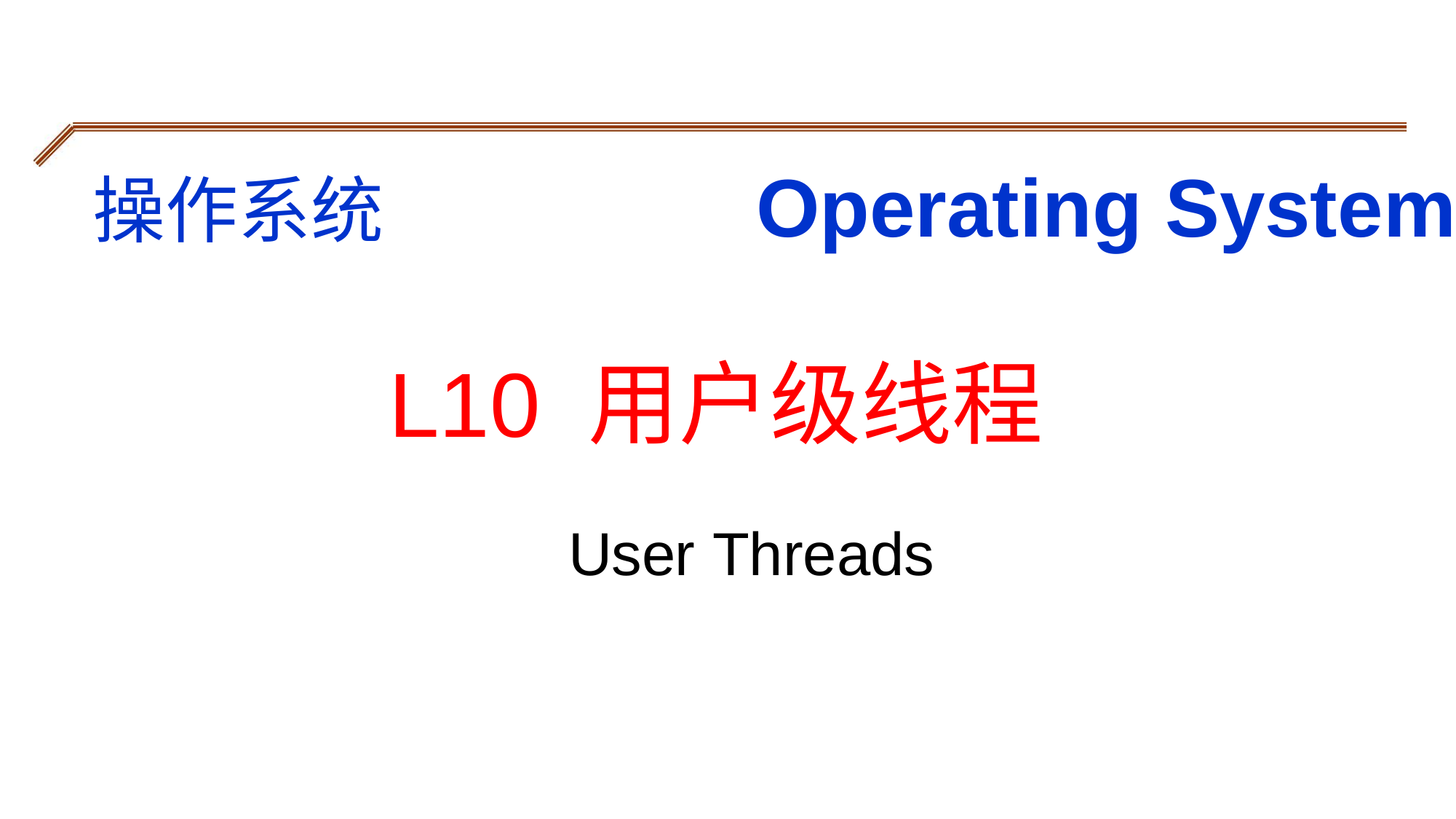

操作系统 Operating Systems
L10 用户级线程
User Threads